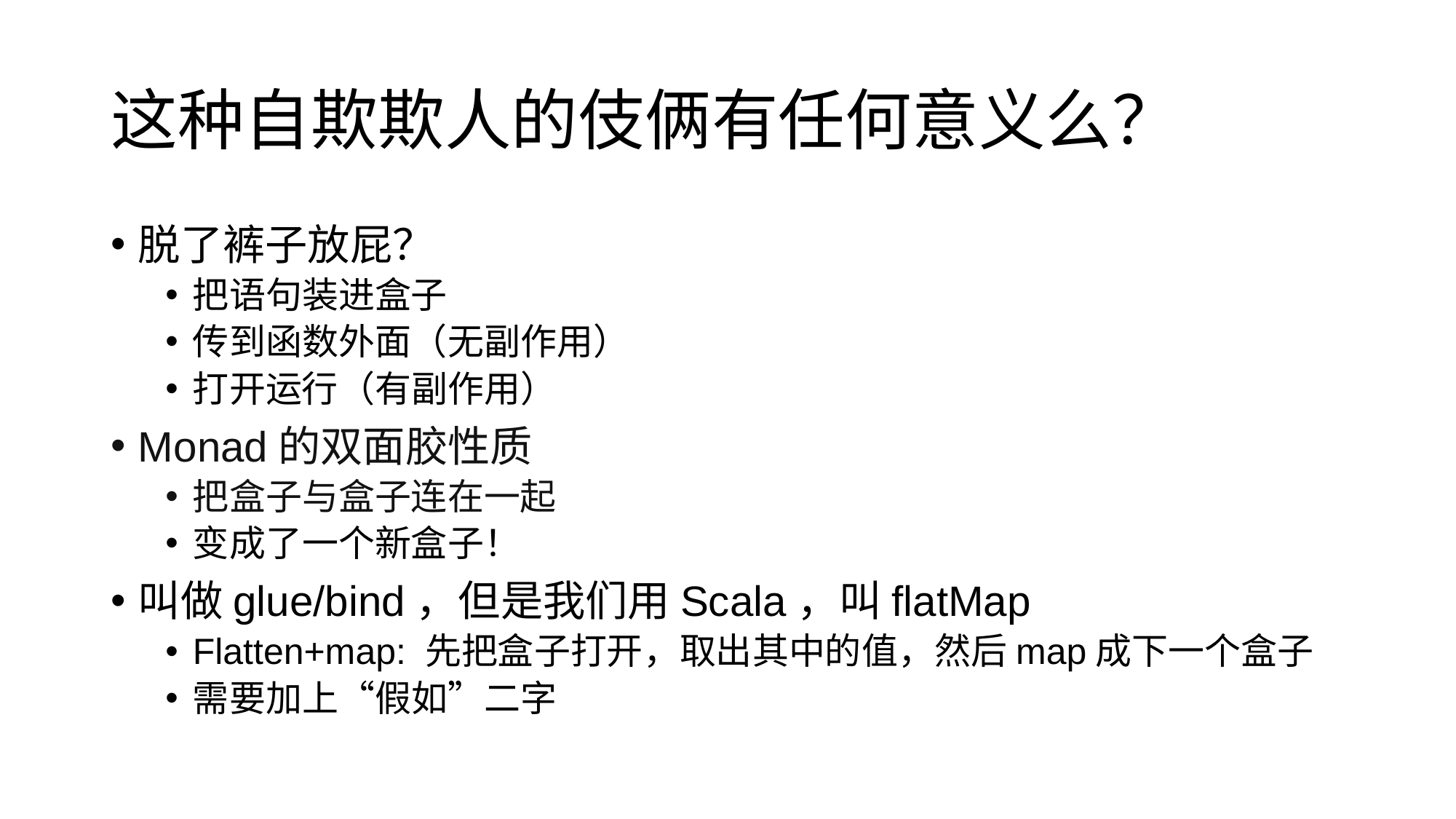

# 这种自欺欺人的伎俩有任何意义么？
脱了裤子放屁？
把语句装进盒子
传到函数外面（无副作用）
打开运行（有副作用）
Monad的双面胶性质
把盒子与盒子连在一起
变成了一个新盒子！
叫做glue/bind，但是我们用Scala，叫flatMap
Flatten+map: 先把盒子打开，取出其中的值，然后map成下一个盒子
需要加上“假如”二字